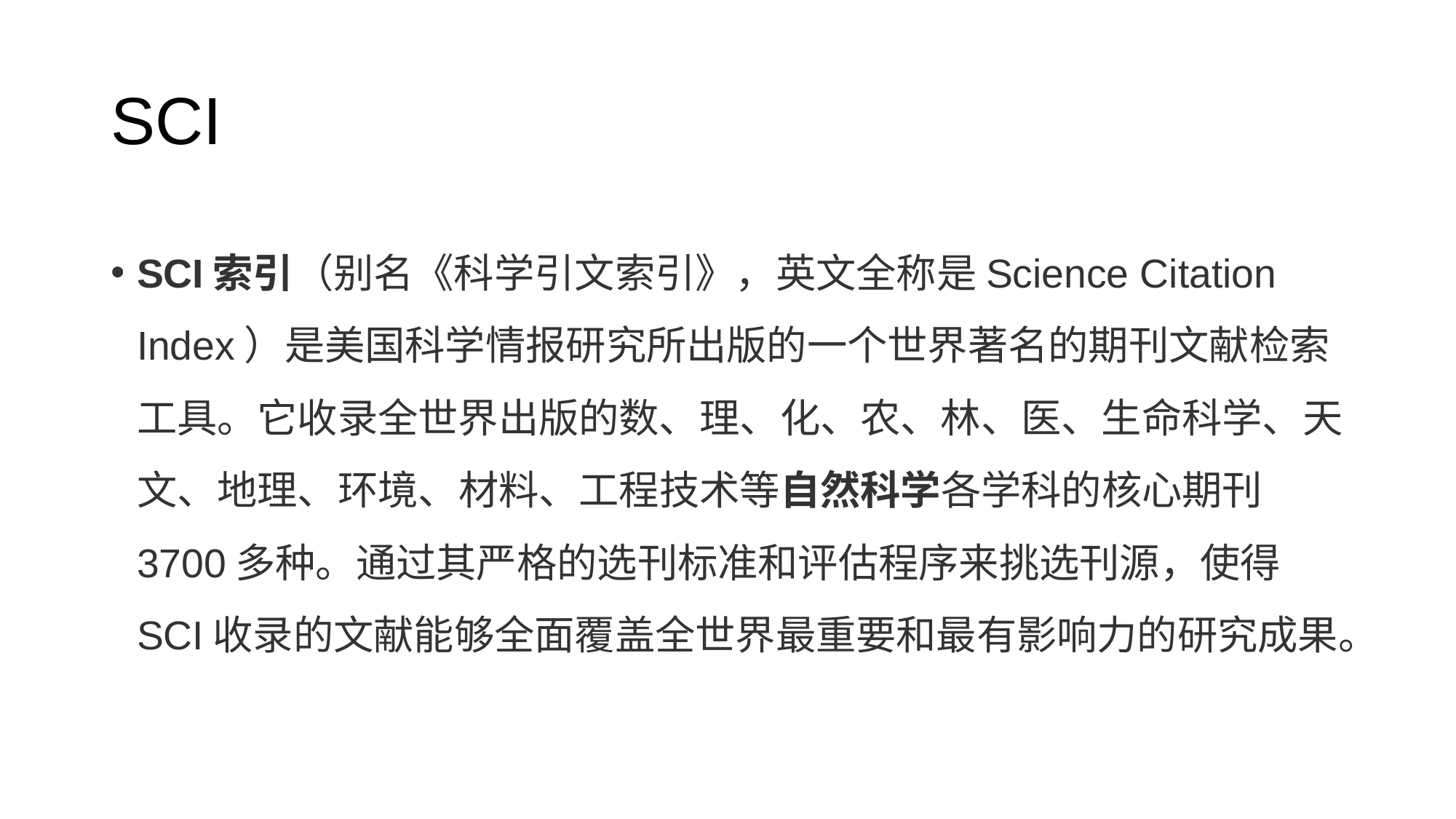

# SCI
SCI索引（别名《科学引文索引》，英文全称是Science Citation Index）是美国科学情报研究所出版的一个世界著名的期刊文献检索工具。它收录全世界出版的数、理、化、农、林、医、生命科学、天文、地理、环境、材料、工程技术等自然科学各学科的核心期刊3700多种。通过其严格的选刊标准和评估程序来挑选刊源，使得SCI收录的文献能够全面覆盖全世界最重要和最有影响力的研究成果。